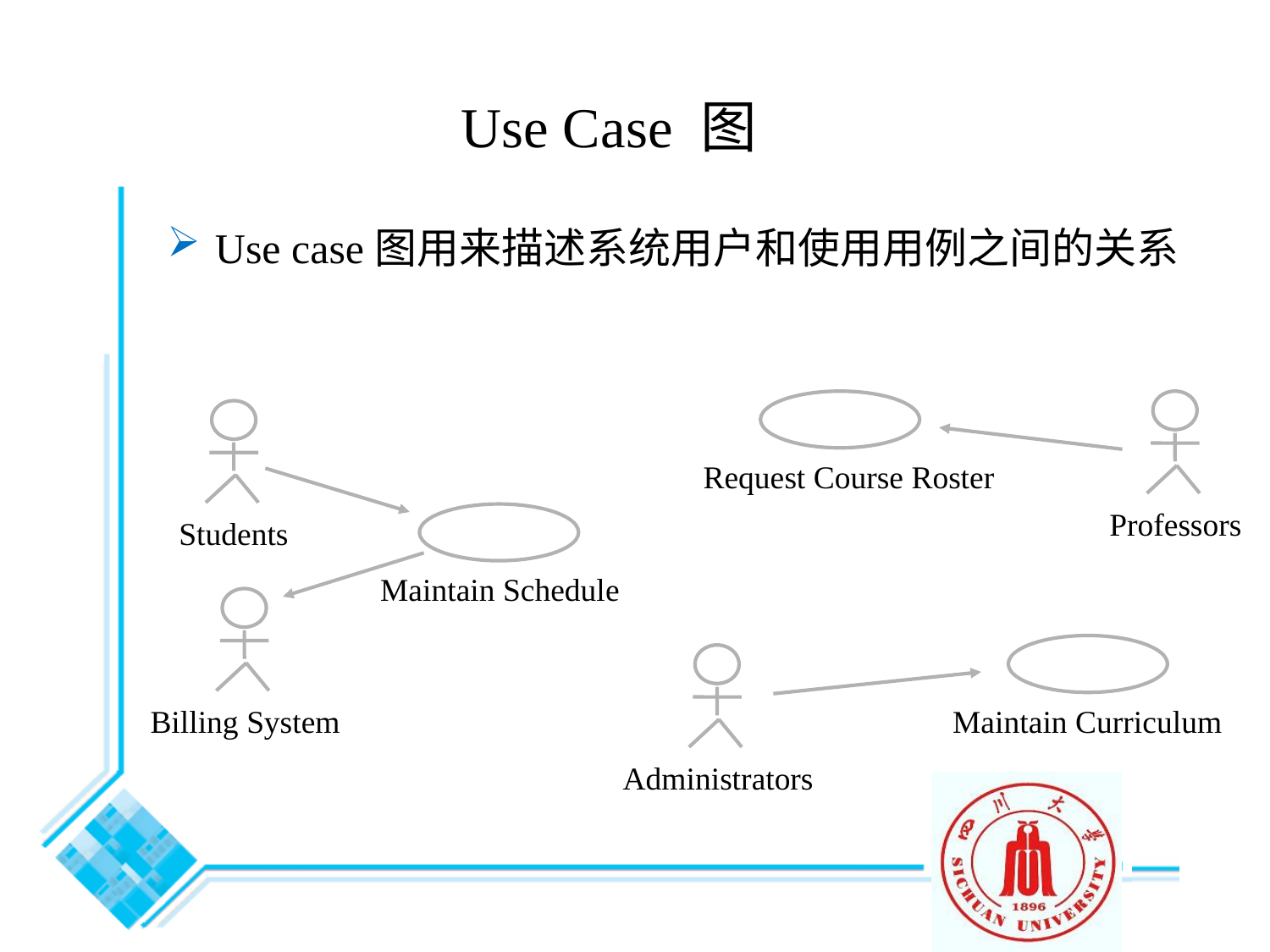

# Use Case 图
Use case图用来描述系统用户和使用用例之间的关系

Professors

Request Course Roster

Students

Maintain Schedule

Billing System

Maintain Curriculum

Administrators